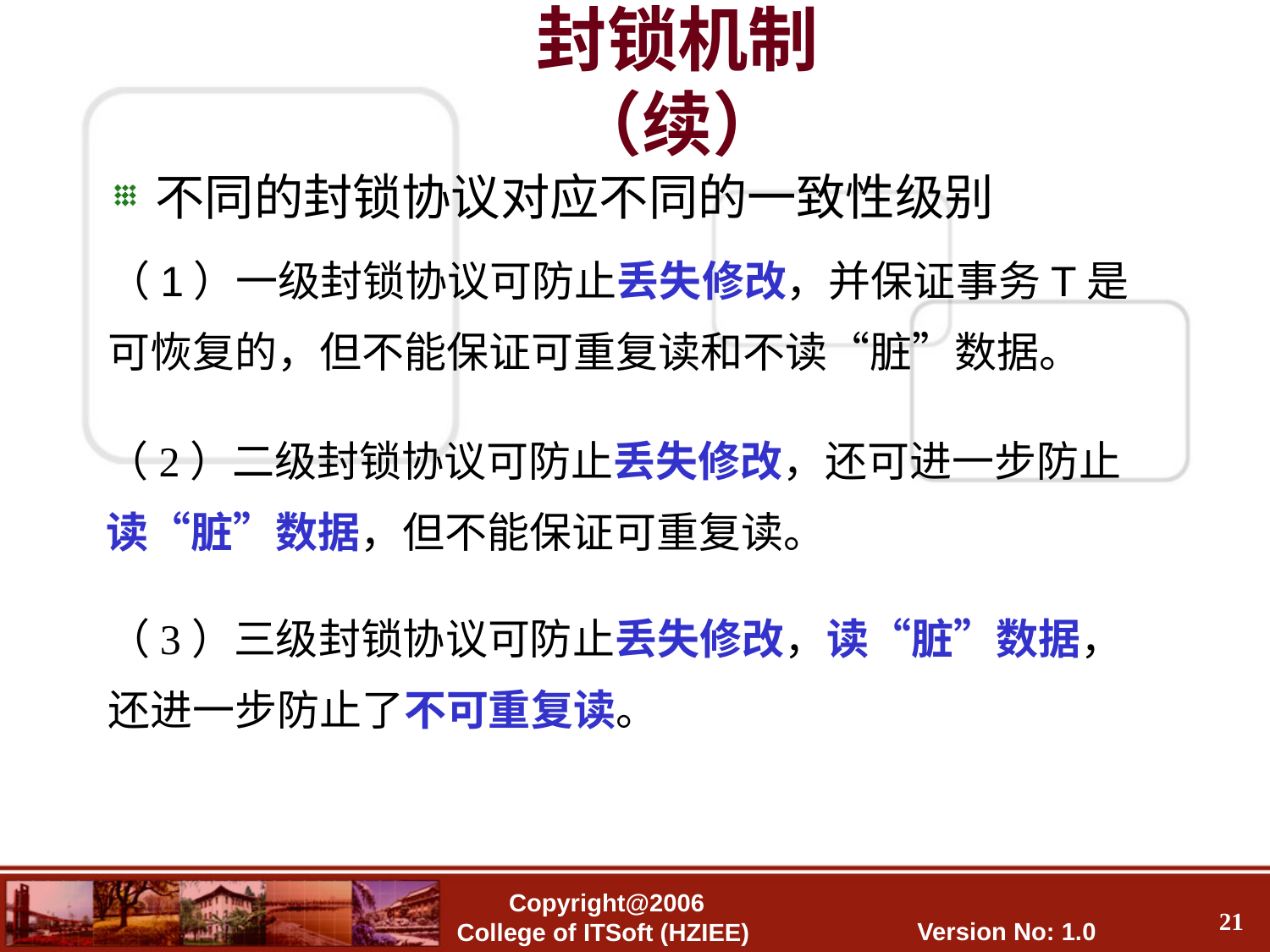

# 封锁机制（续）
不同的封锁协议对应不同的一致性级别
（1）一级封锁协议可防止丢失修改，并保证事务T是可恢复的，但不能保证可重复读和不读“脏”数据。
（2）二级封锁协议可防止丢失修改，还可进一步防止读“脏”数据，但不能保证可重复读。
（3）三级封锁协议可防止丢失修改，读“脏”数据，还进一步防止了不可重复读。